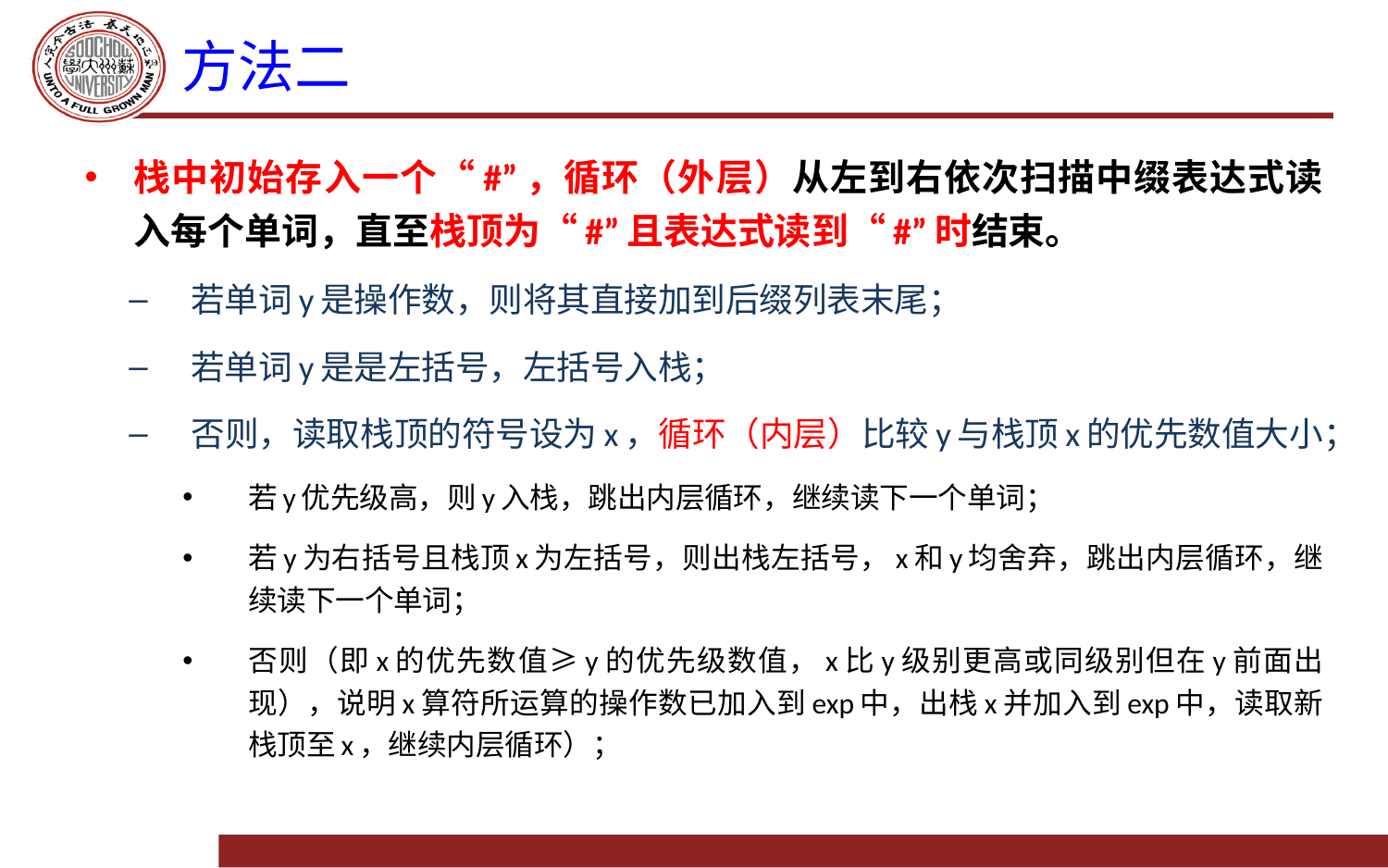

# 方法二
栈中初始存入一个“#”，循环（外层）从左到右依次扫描中缀表达式读入每个单词，直至栈顶为“#”且表达式读到“#”时结束。
若单词y是操作数，则将其直接加到后缀列表末尾；
若单词y是是左括号，左括号入栈；
否则，读取栈顶的符号设为x，循环（内层）比较y与栈顶x的优先数值大小；
若y优先级高，则y入栈，跳出内层循环，继续读下一个单词；
若y为右括号且栈顶x为左括号，则出栈左括号，x和y均舍弃，跳出内层循环，继续读下一个单词；
否则（即x的优先数值≥y的优先级数值，x比y级别更高或同级别但在y前面出现），说明x算符所运算的操作数已加入到exp中，出栈x并加入到exp中，读取新栈顶至x，继续内层循环）；